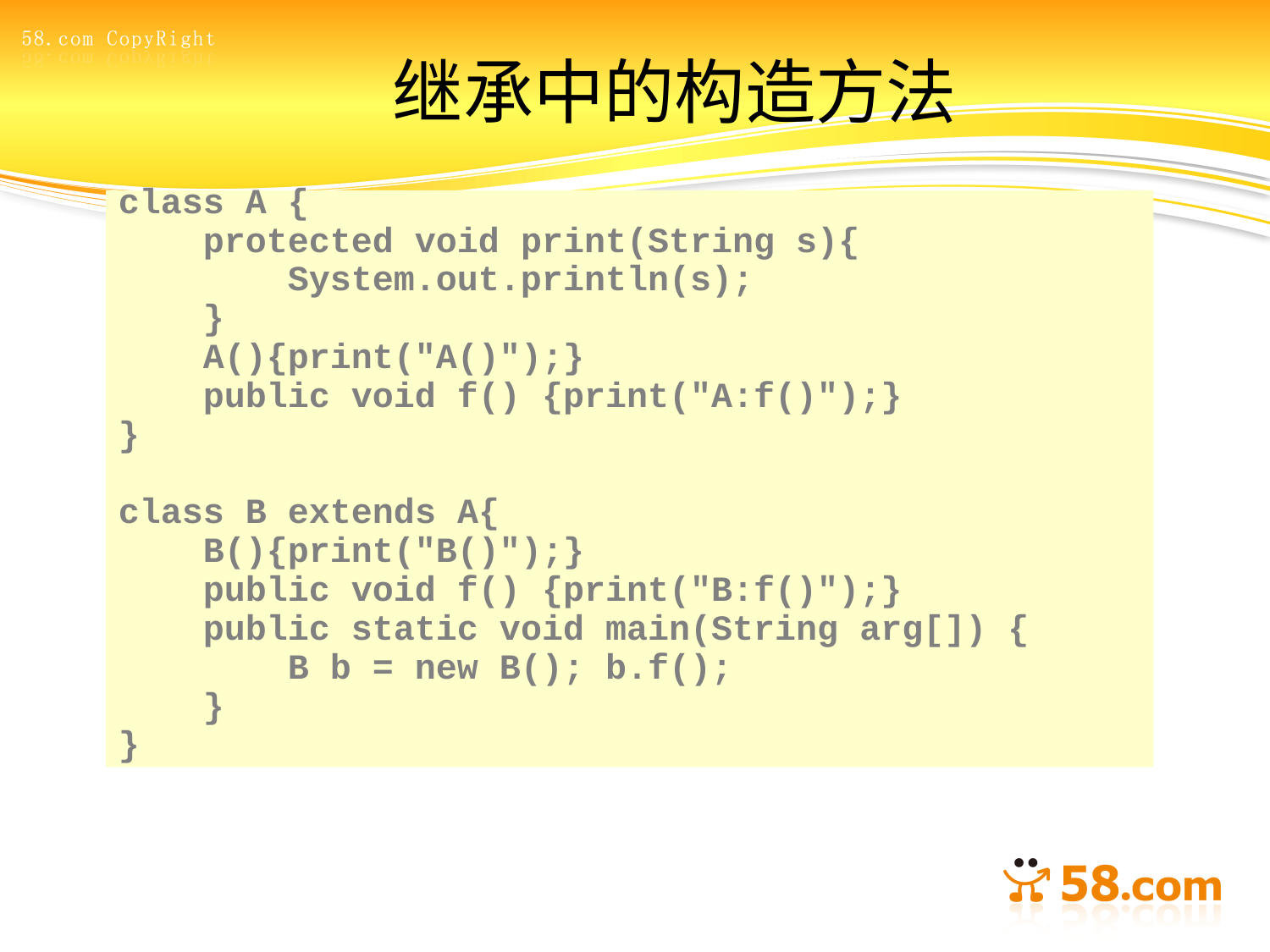

# 继承中的构造方法
class A {
    protected void print(String s){
        System.out.println(s);
    }
    A(){print("A()");}
    public void f() {print("A:f()");}
}

class B extends A{
    B(){print("B()");}
    public void f() {print("B:f()");}
    public static void main(String arg[]) {
        B b = new B(); b.f();
    }
}